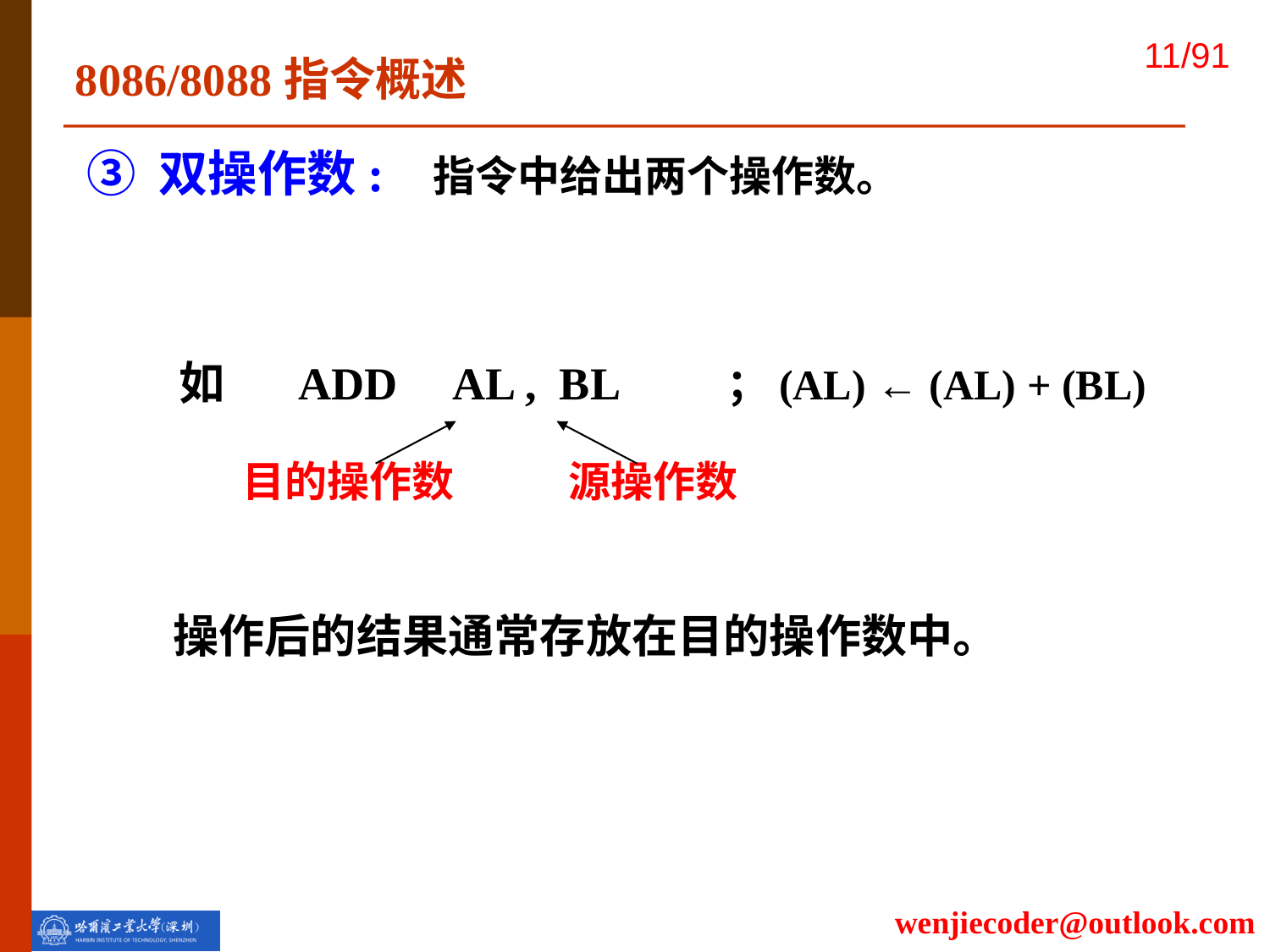

8086/8088指令概述
③ 双操作数:   指令中给出两个操作数。

  如      ADD     AL ,  BL         ；(AL) ← (AL) + (BL)
  目的操作数            源操作数

        操作后的结果通常存放在目的操作数中。